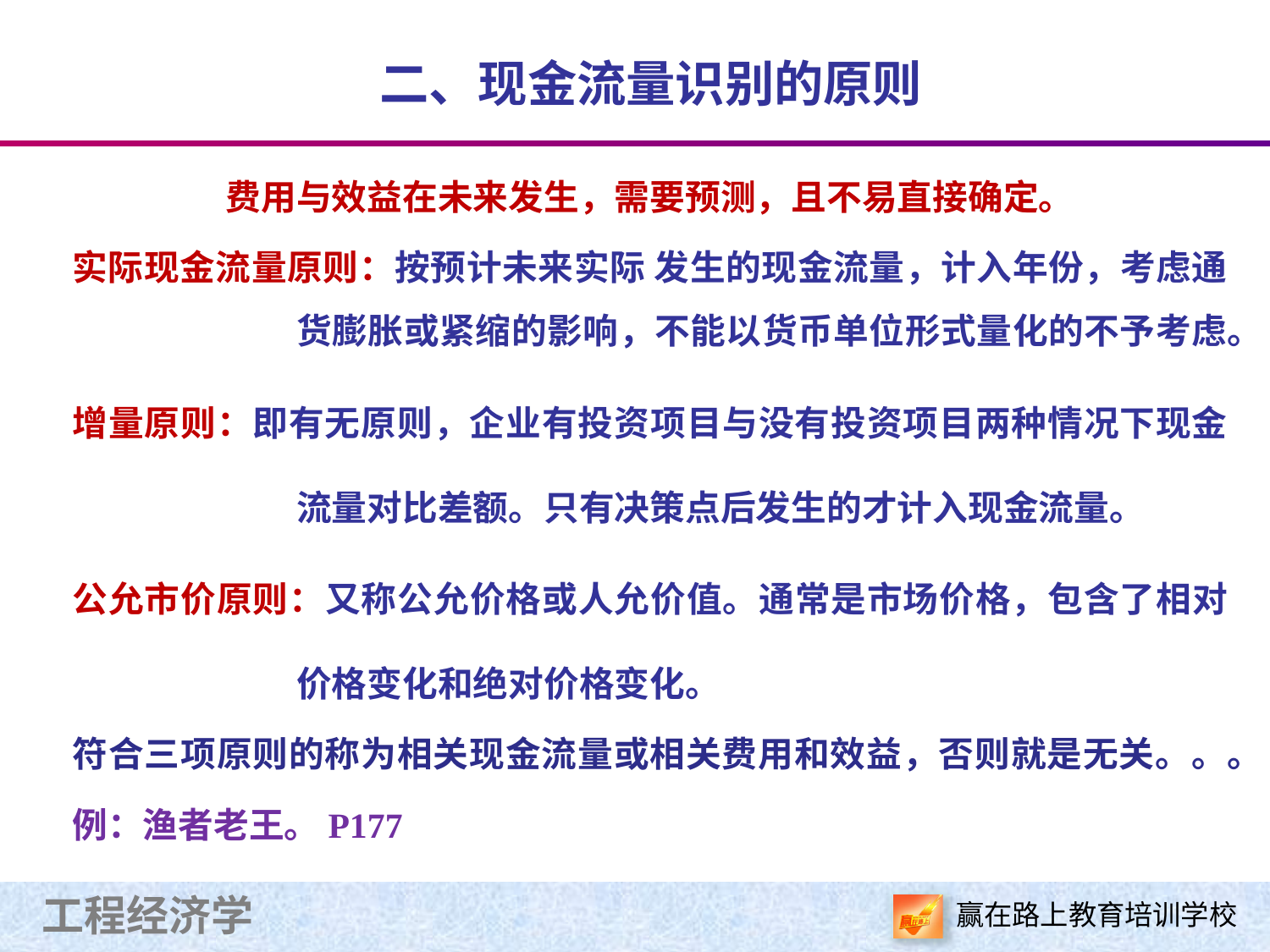

# 二、现金流量识别的原则
费用与效益在未来发生，需要预测，且不易直接确定。
实际现金流量原则：按预计未来实际 发生的现金流量，计入年份，考虑通货膨胀或紧缩的影响，不能以货币单位形式量化的不予考虑。
增量原则：即有无原则，企业有投资项目与没有投资项目两种情况下现金流量对比差额。只有决策点后发生的才计入现金流量。
公允市价原则：又称公允价格或人允价值。通常是市场价格，包含了相对价格变化和绝对价格变化。
符合三项原则的称为相关现金流量或相关费用和效益，否则就是无关。。。
例：渔者老王。P177